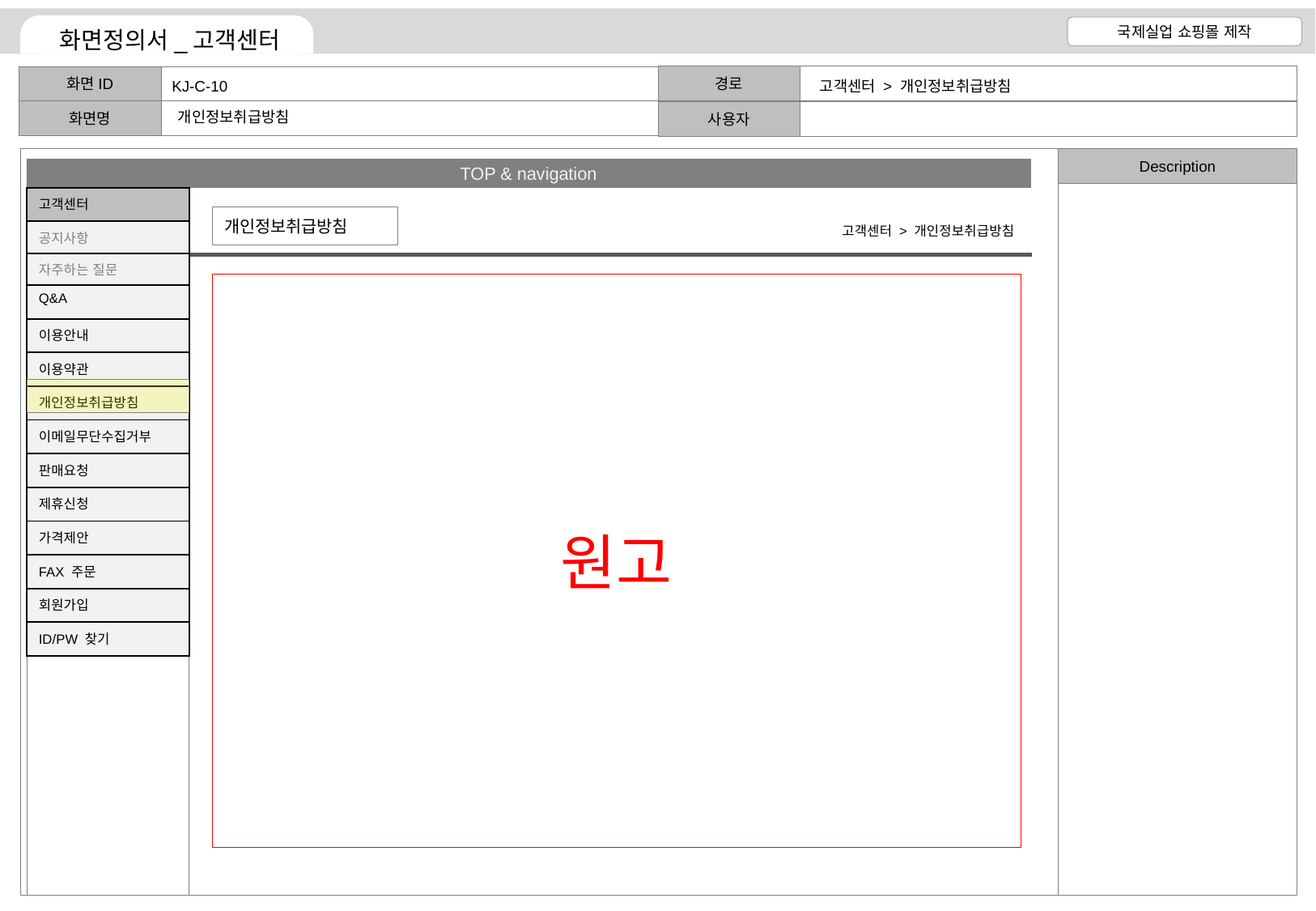

KJ-C-10
고객센터 > 개인정보취급방침
개인정보취급방침

개인정보취급방침
고객센터 > 개인정보취급방침
원고